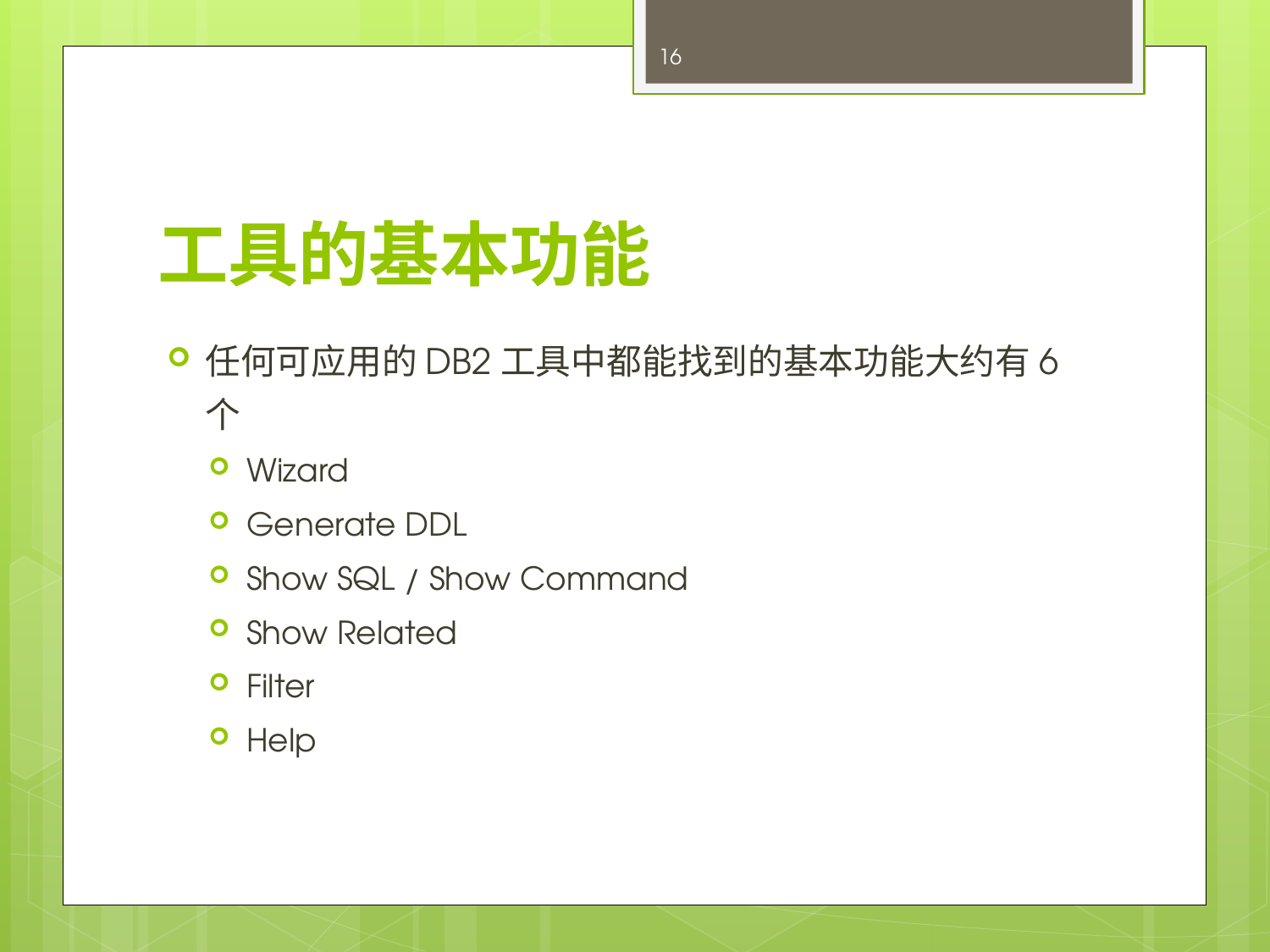

16
# 工具的基本功能
任何可应用的DB2工具中都能找到的基本功能大约有6个
Wizard
Generate DDL
Show SQL / Show Command
Show Related
Filter
Help